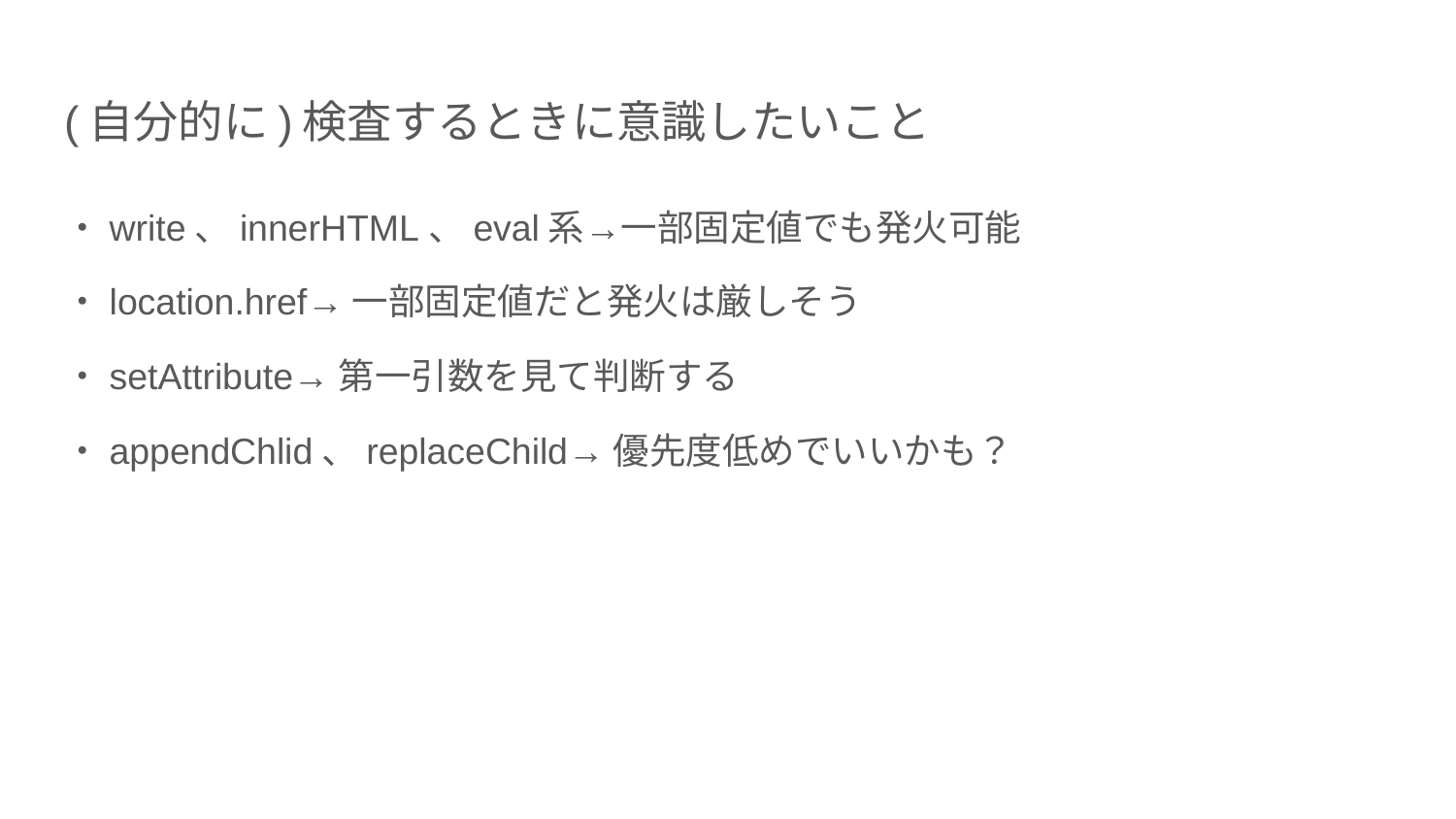

# (自分的に)検査するときに意識したいこと
・write、innerHTML、eval系→一部固定値でも発火可能
・location.href→一部固定値だと発火は厳しそう
・setAttribute→第一引数を見て判断する
・appendChlid、replaceChild→優先度低めでいいかも？